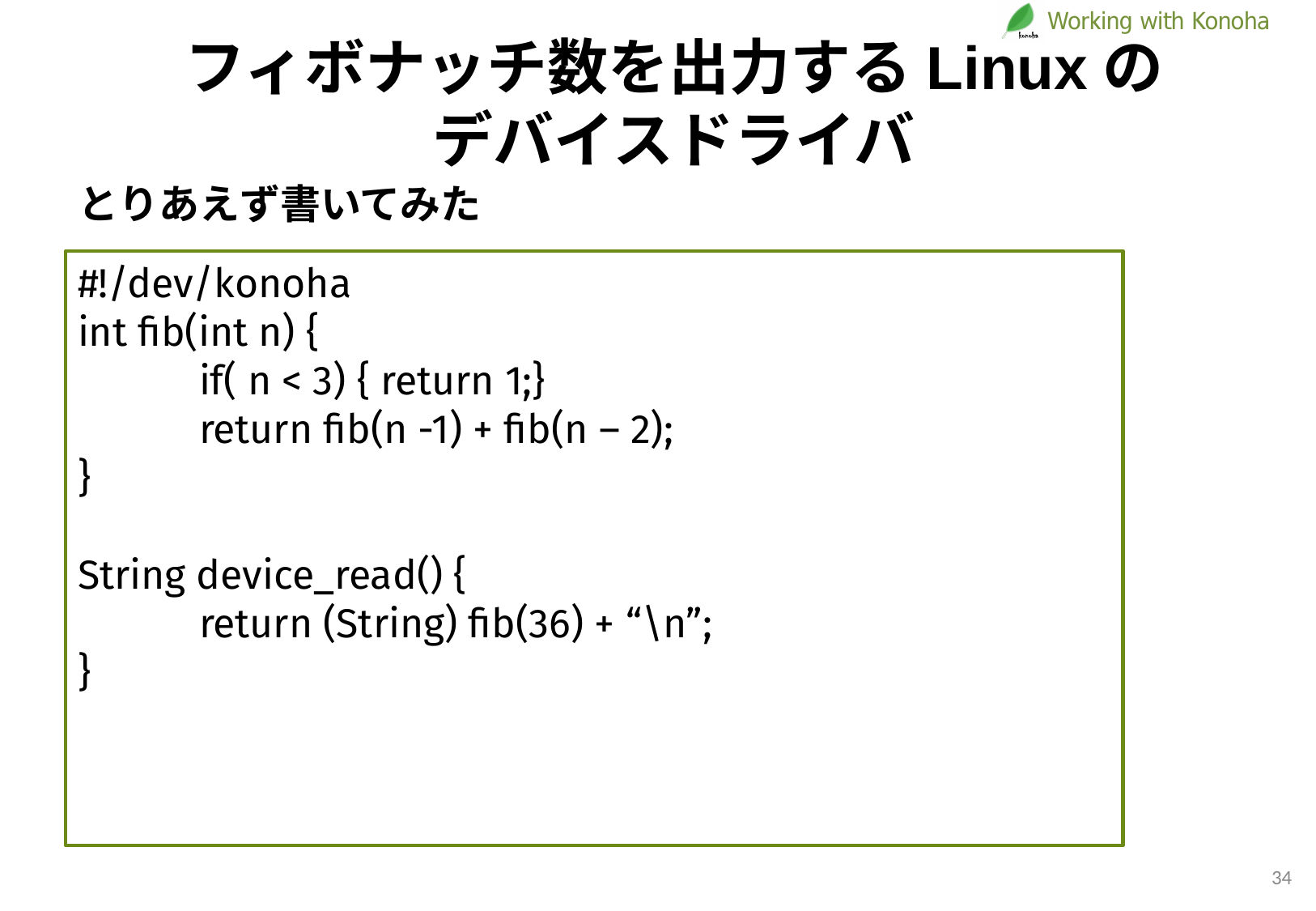

# フィボナッチ数を出力するLinuxの デバイスドライバ
とりあえず書いてみた
#!/dev/konoha
int fib(int n) {
	if( n < 3) { return 1;}
	return fib(n -1) + fib(n – 2);
}

String device_read() {
	return (String) fib(36) + “\n”;
}

34